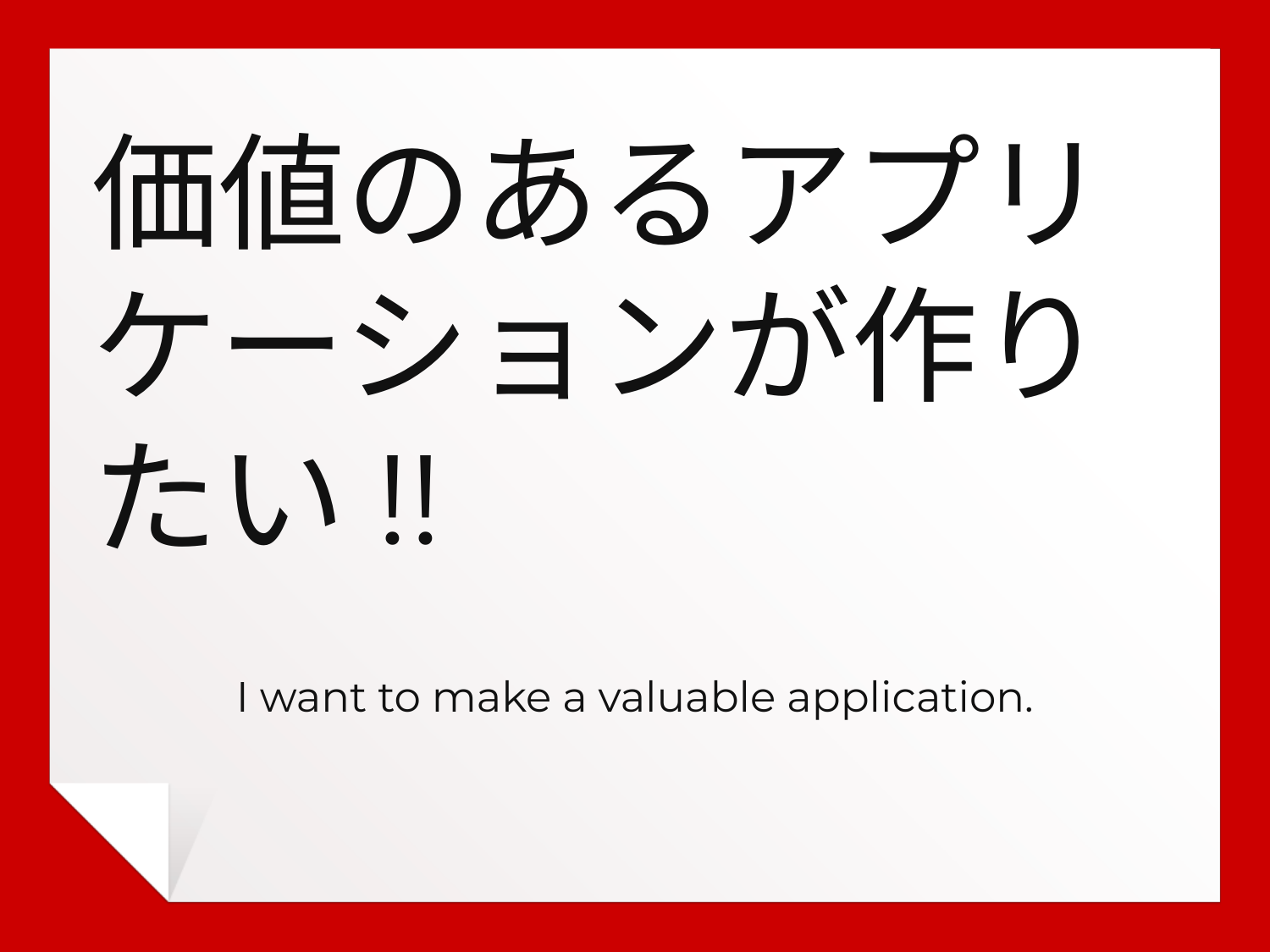

価値のあるアプリケーションが作りたい!!
I want to make a valuable application.